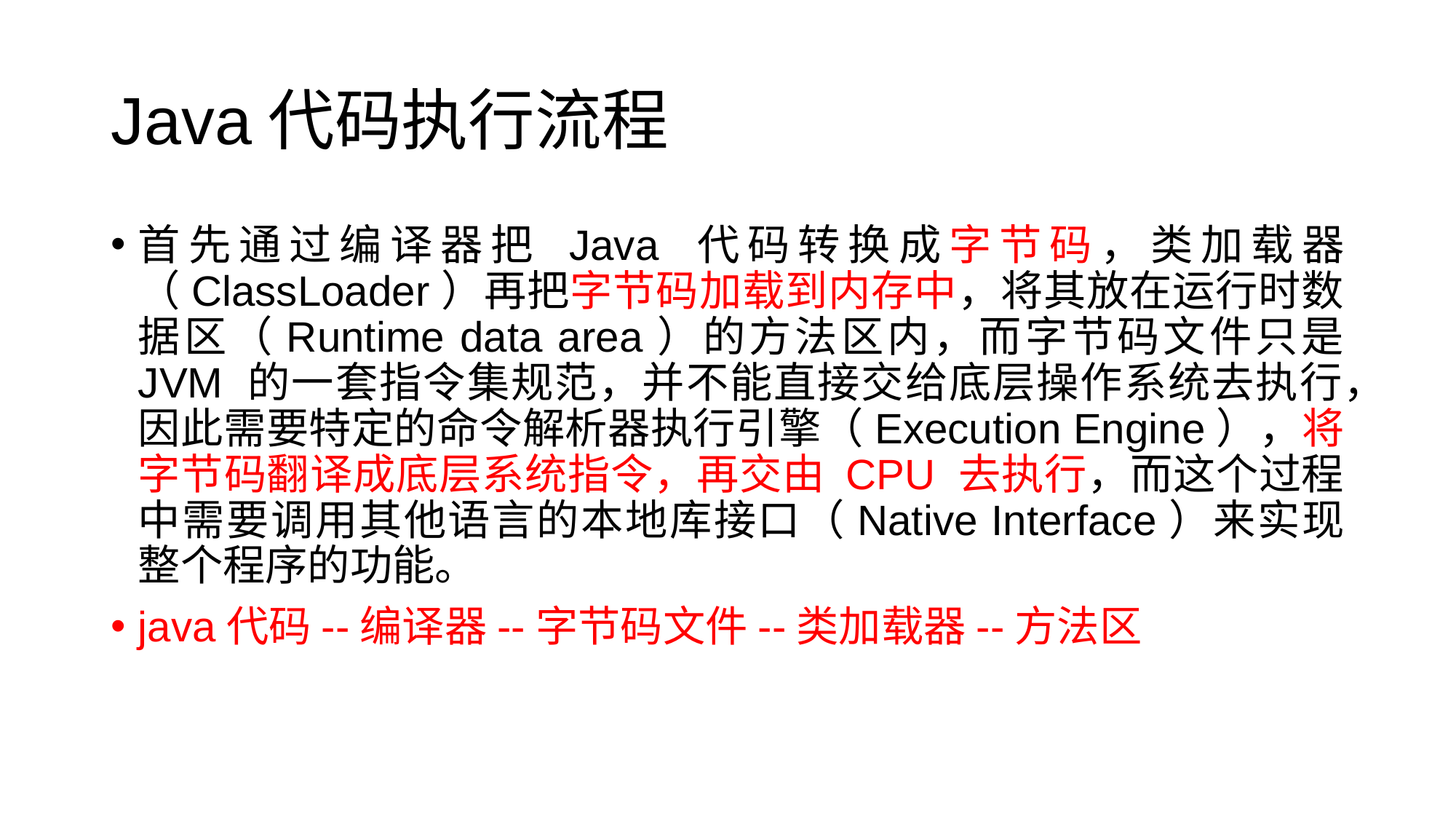

# Java代码执行流程
首先通过编译器把 Java 代码转换成字节码，类加载器（ClassLoader）再把字节码加载到内存中，将其放在运行时数据区（Runtime data area）的方法区内，而字节码文件只是 JVM 的一套指令集规范，并不能直接交给底层操作系统去执行，因此需要特定的命令解析器执行引擎（Execution Engine），将字节码翻译成底层系统指令，再交由 CPU 去执行，而这个过程中需要调用其他语言的本地库接口（Native Interface）来实现整个程序的功能。
java代码--编译器--字节码文件--类加载器--方法区